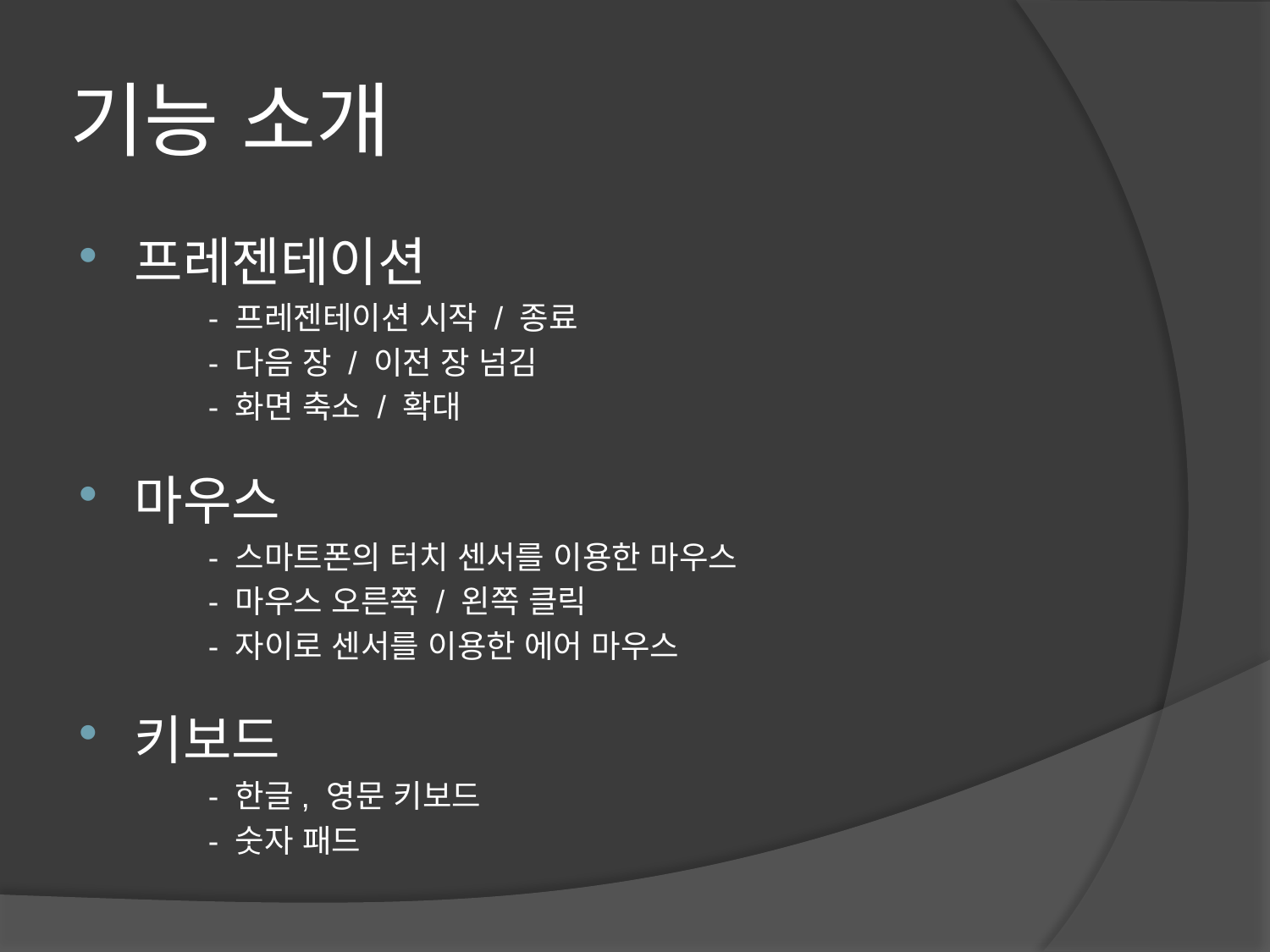

# 기능 소개
프레젠테이션
	- 프레젠테이션 시작 / 종료
	- 다음 장 / 이전 장 넘김
	- 화면 축소 / 확대
마우스
	- 스마트폰의 터치 센서를 이용한 마우스
	- 마우스 오른쪽 / 왼쪽 클릭
	- 자이로 센서를 이용한 에어 마우스
키보드
	- 한글, 영문 키보드
	- 숫자 패드